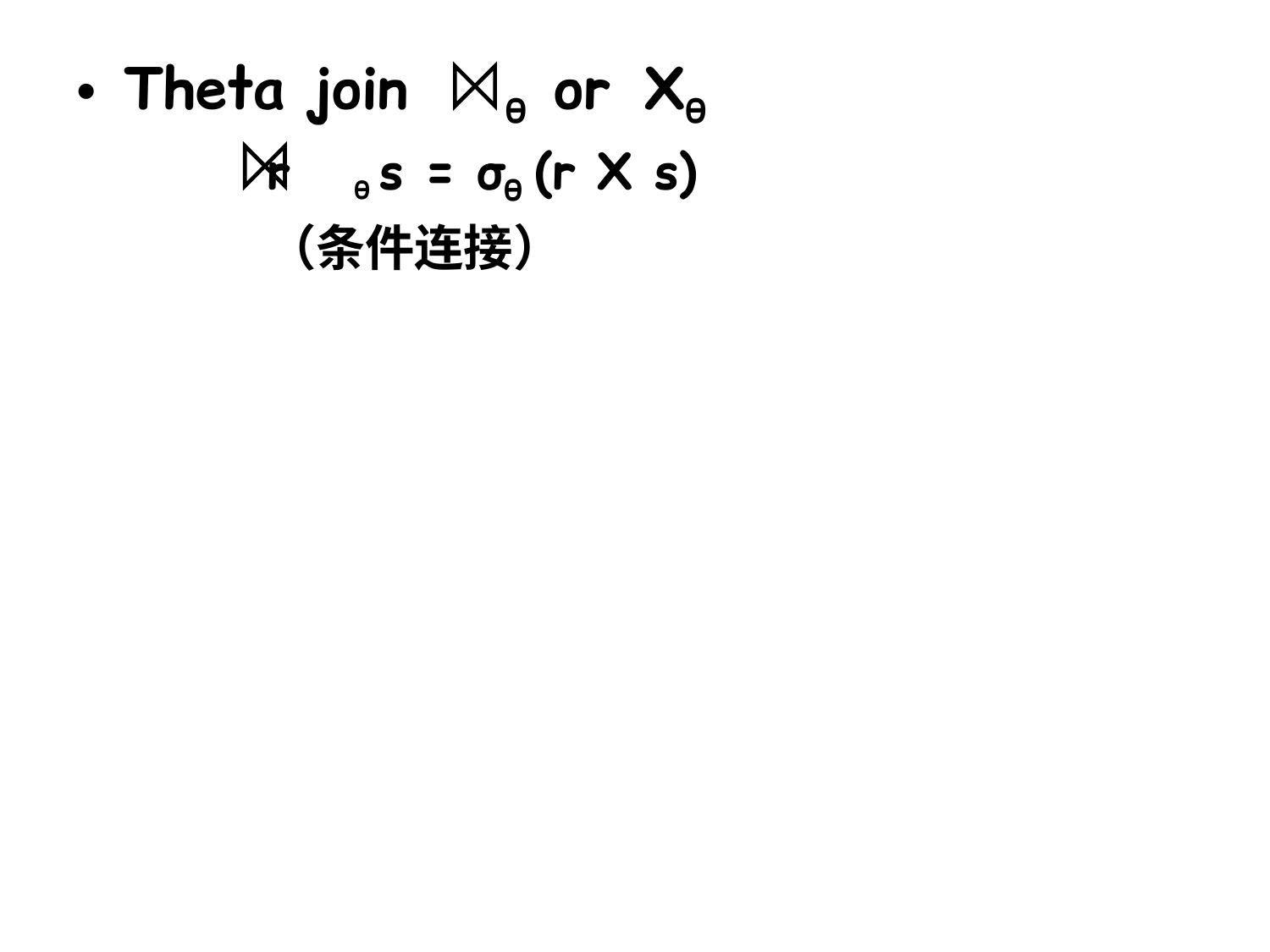

Theta join    θ  or Xθ
	r   θ s = σθ (r X s)
	（条件连接）